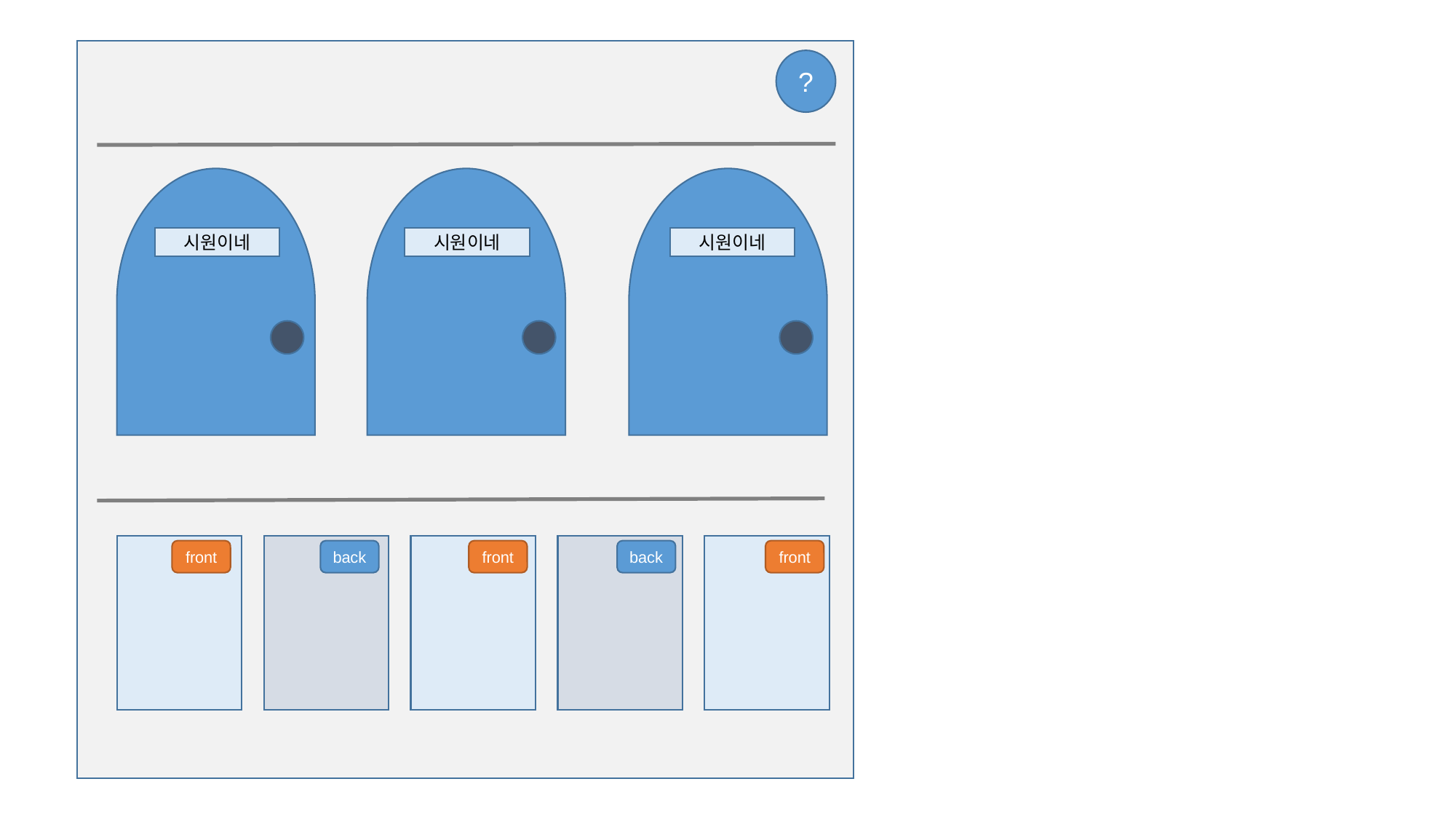

?

시원이네
시원이네
시원이네

back
back
front
front
front